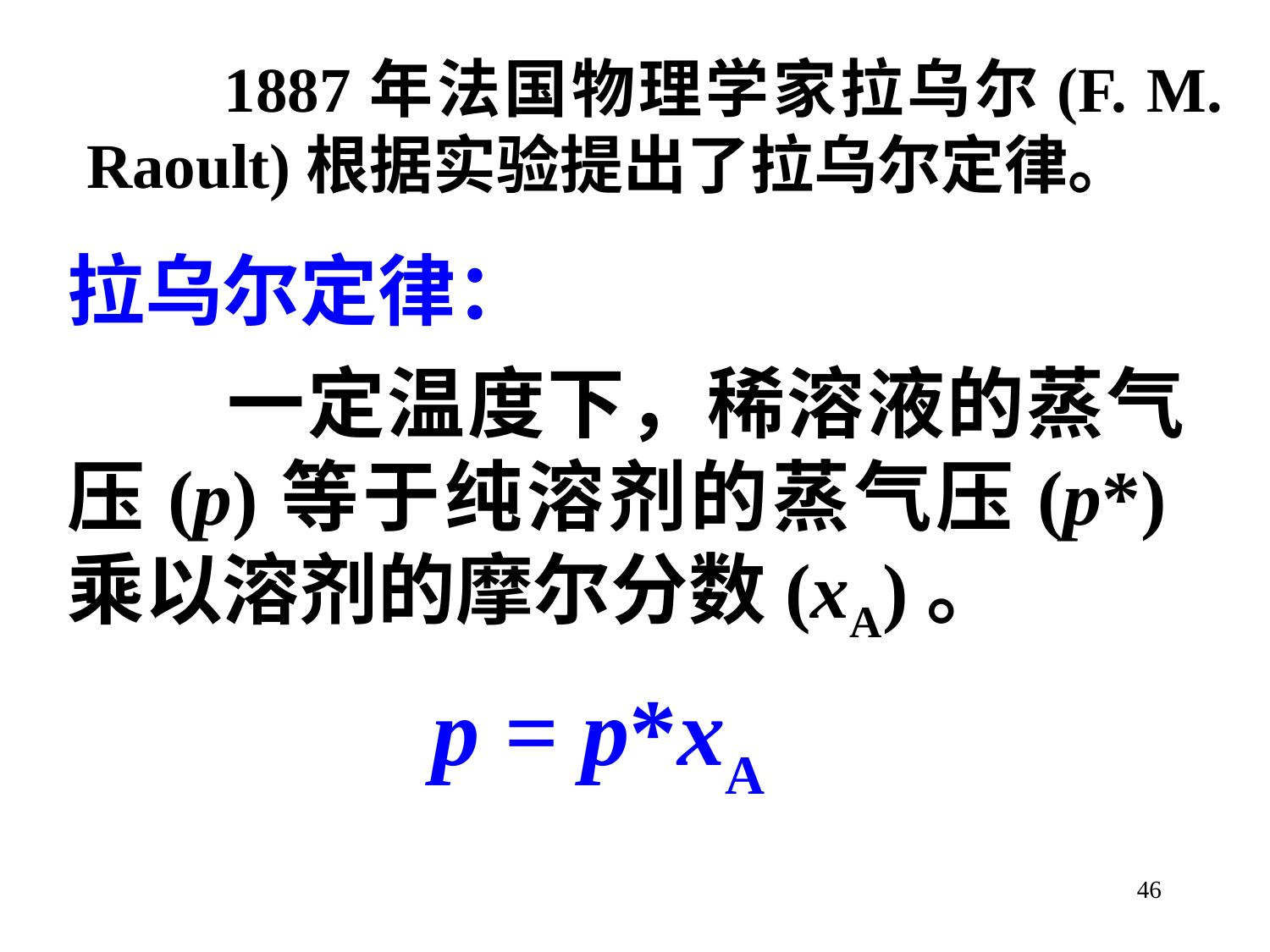

1887年法国物理学家拉乌尔(F. M. Raoult)根据实验提出了拉乌尔定律。
拉乌尔定律：
       一定温度下，稀溶液的蒸气压(p)等于纯溶剂的蒸气压(p*)乘以溶剂的摩尔分数(xA)。
                       p = p*xA
46